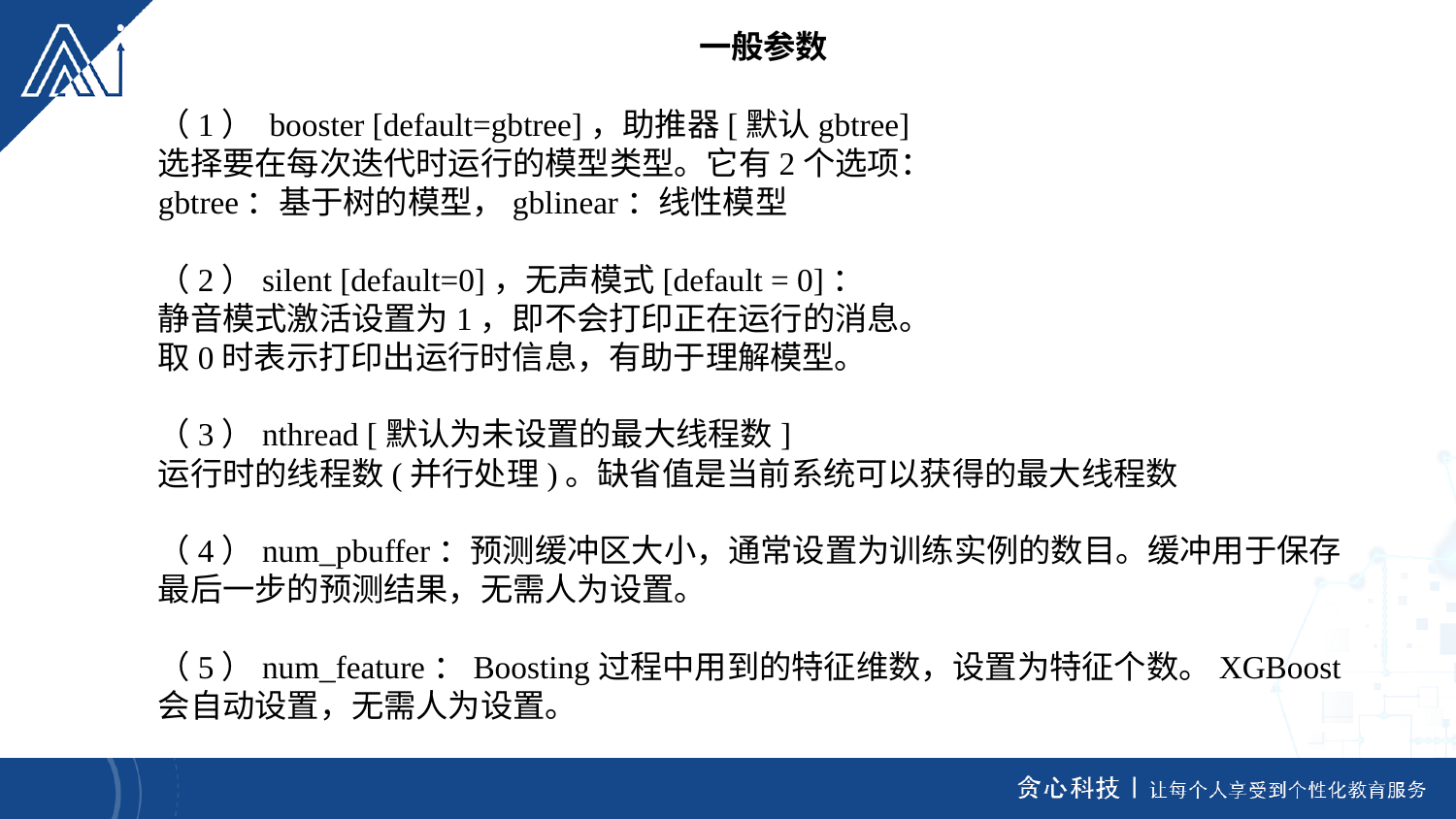

一般参数

（1） booster [default=gbtree]，助推器[默认gbtree]
选择要在每次迭代时运行的模型类型。它有2个选项：
gbtree：基于树的模型，gblinear：线性模型

（2）silent [default=0]，无声模式[default = 0]：
静音模式激活设置为1，即不会打印正在运行的消息。
取0时表示打印出运行时信息，有助于理解模型。

（3）nthread [默认为未设置的最大线程数]
运行时的线程数(并行处理)。缺省值是当前系统可以获得的最大线程数

（4）num_pbuffer：预测缓冲区大小，通常设置为训练实例的数目。缓冲用于保存最后一步的预测结果，无需人为设置。

（5）num_feature：Boosting过程中用到的特征维数，设置为特征个数。XGBoost会自动设置，无需人为设置。